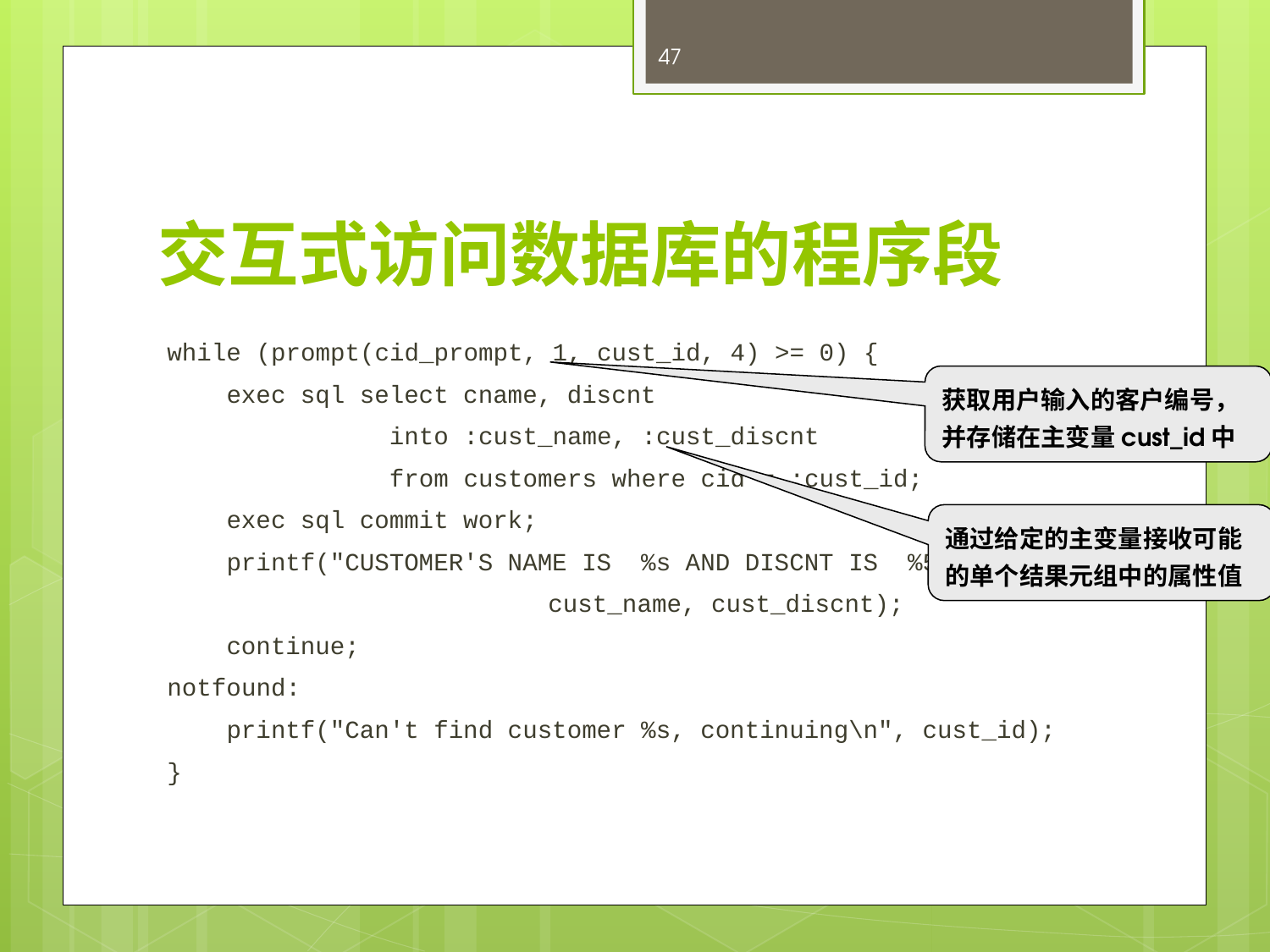

47
# 交互式访问数据库的程序段
while (prompt(cid_prompt, 1, cust_id, 4) >= 0) {
    exec sql select cname, discnt
               into :cust_name, :cust_discnt
               from customers where cid = :cust_id;
    exec sql commit work;
    printf("CUSTOMER'S NAME IS  %s AND DISCNT IS  %5.1f\n",
			cust_name, cust_discnt);
    continue;
notfound:
    printf("Can't find customer %s, continuing\n", cust_id);
}
获取用户输入的客户编号，并存储在主变量cust_id中
通过给定的主变量接收可能的单个结果元组中的属性值